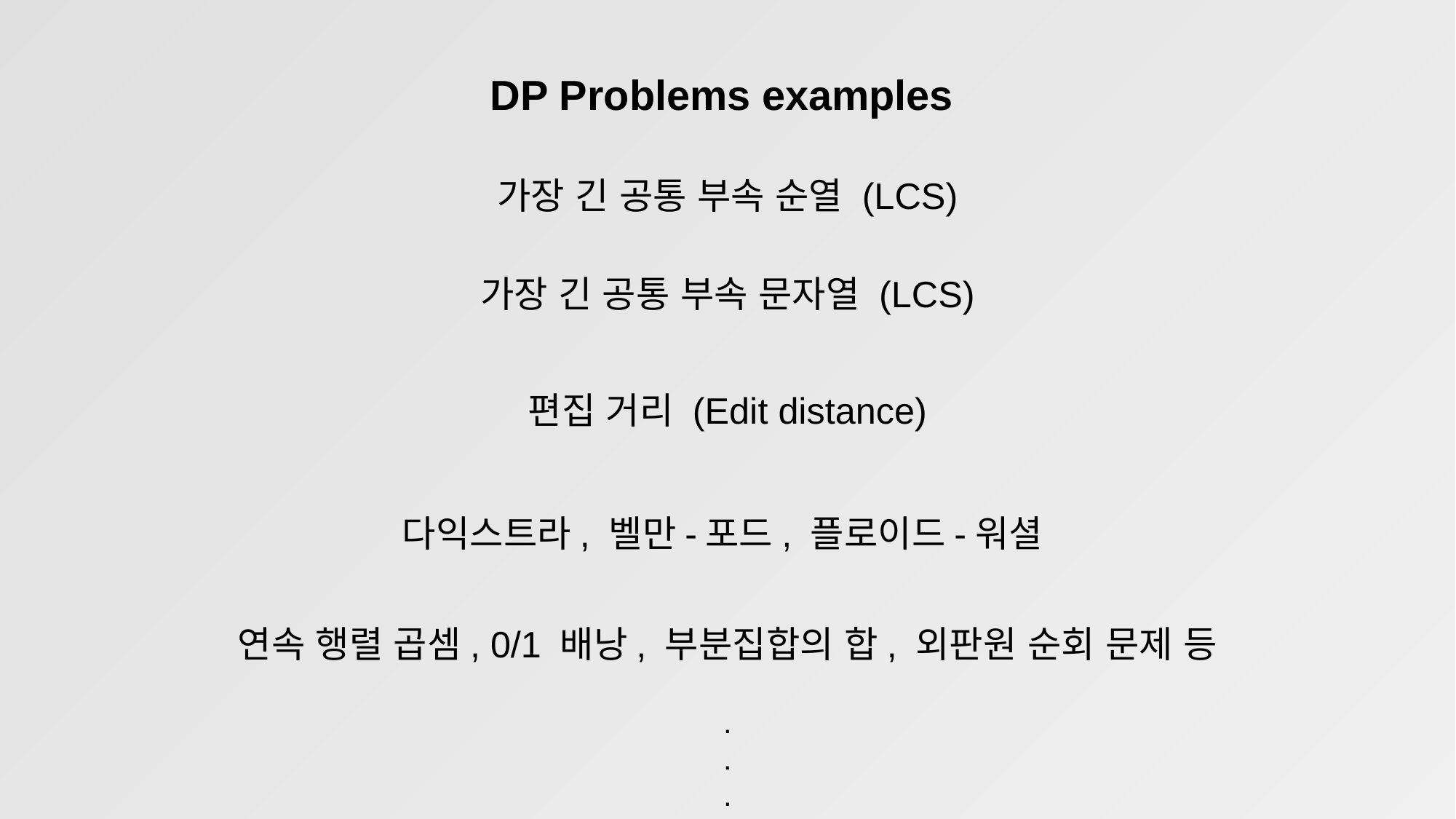

DP Problems examples
가장 긴 공통 부속 순열 (LCS)
가장 긴 공통 부속 문자열 (LCS)
편집 거리 (Edit distance)
다익스트라, 벨만-포드, 플로이드-워셜

연속 행렬 곱셈, 0/1 배낭, 부분집합의 합, 외판원 순회 문제 등
.
.
.